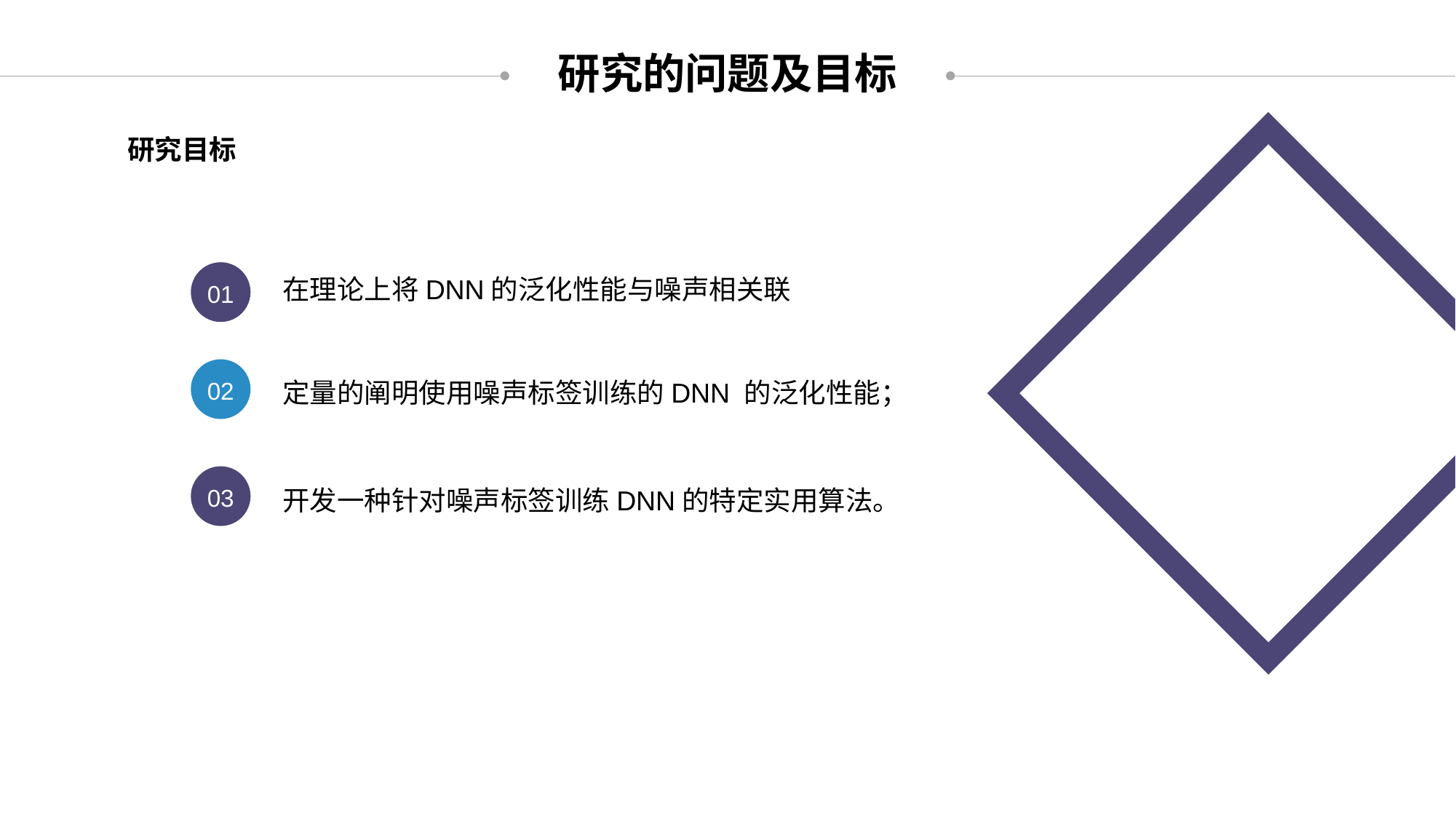

研究的问题及目标
研究目标

01
在理论上将DNN的泛化性能与噪声相关联

02
定量的阐明使用噪声标签训练的DNN 的泛化性能；

03
开发一种针对噪声标签训练DNN的特定实用算法。